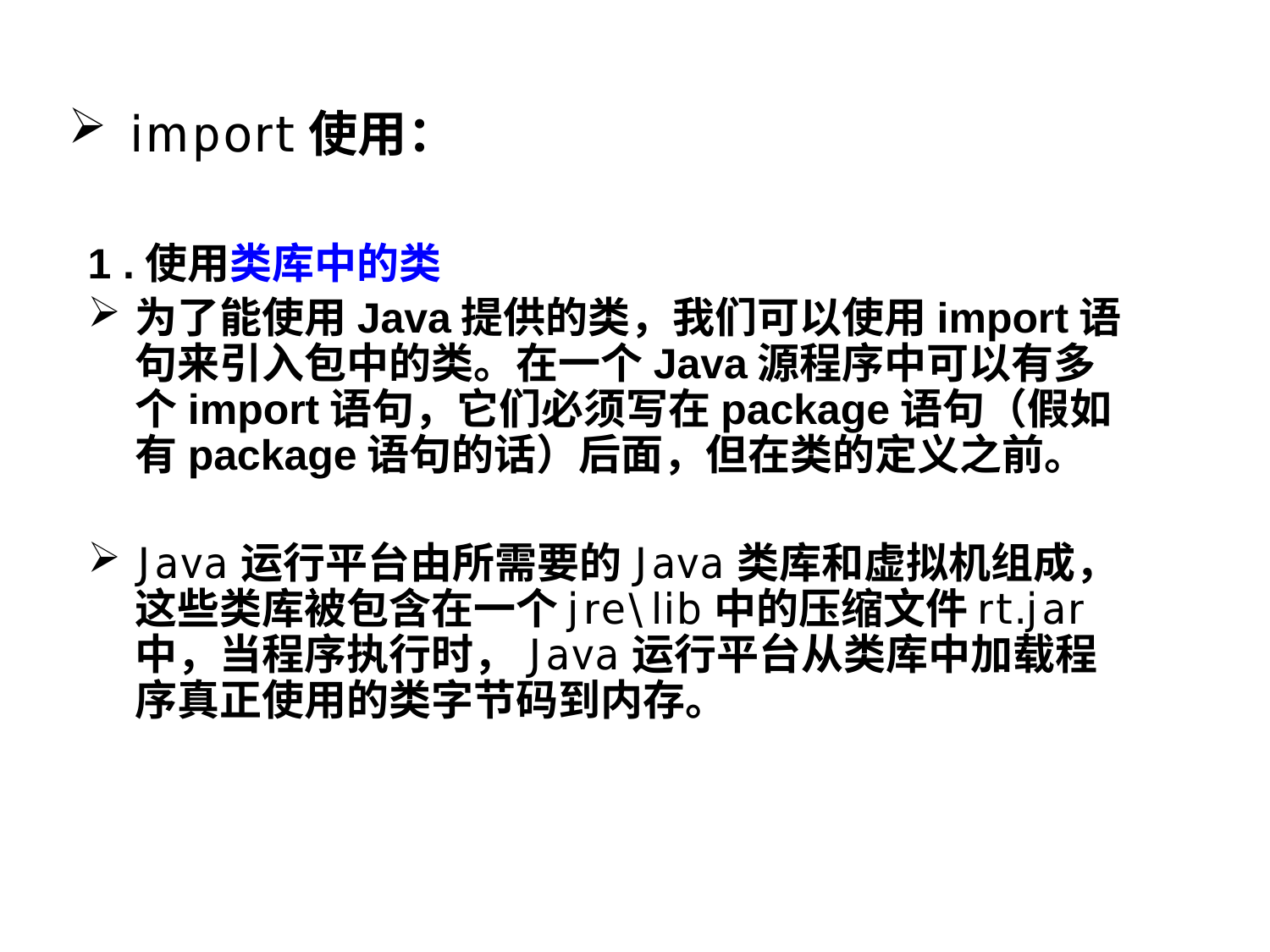

import使用：
1 .使用类库中的类
为了能使用Java提供的类，我们可以使用import语句来引入包中的类。在一个Java源程序中可以有多个import语句，它们必须写在package语句（假如有package语句的话）后面，但在类的定义之前。

Java运行平台由所需要的Java类库和虚拟机组成，这些类库被包含在一个jre\lib中的压缩文件rt.jar中，当程序执行时，Java运行平台从类库中加载程序真正使用的类字节码到内存。